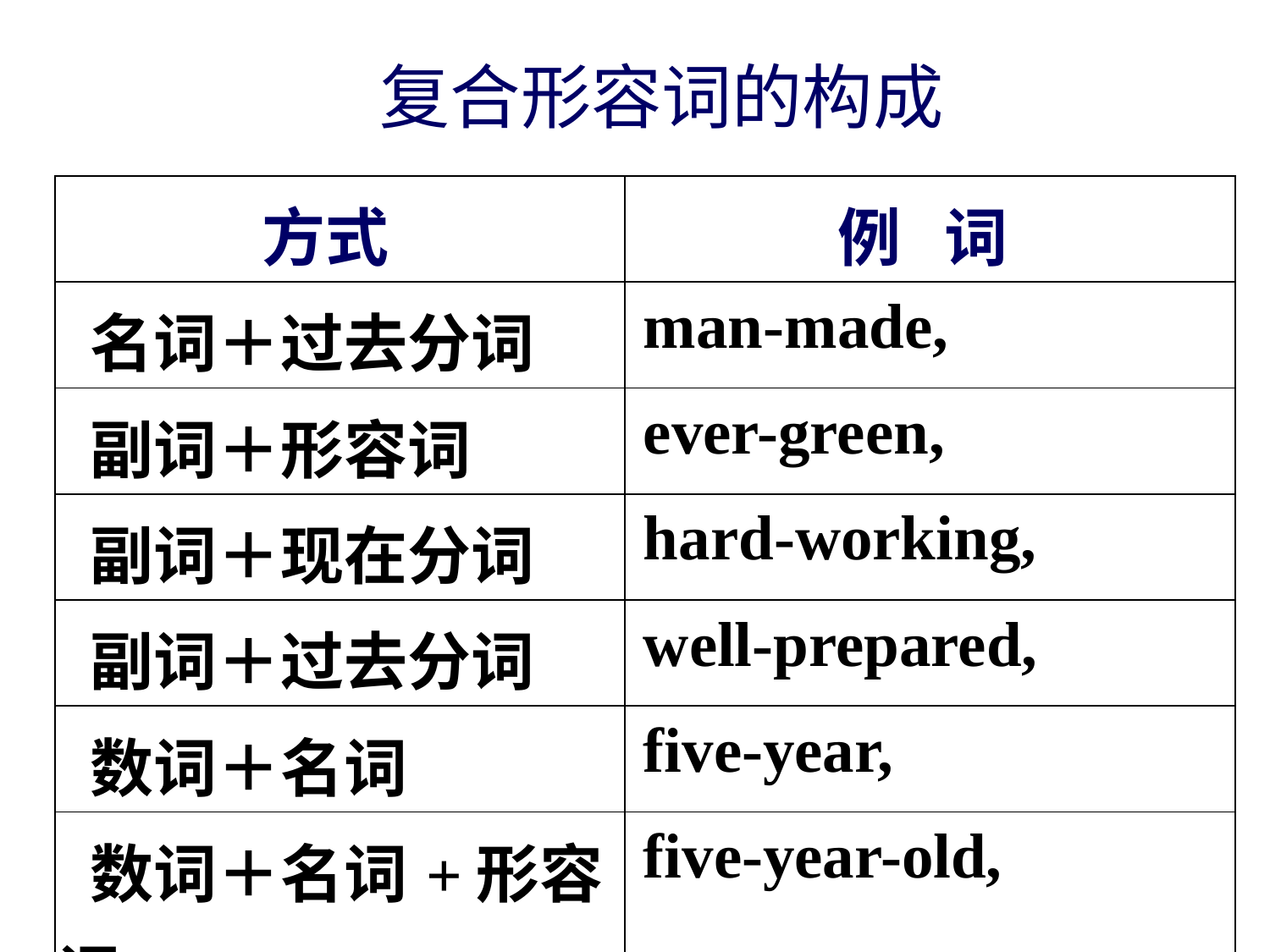

复合形容词的构成
| 方式 | 例 词 |
| --- | --- |
| 名词＋过去分词 | man-made, |
| 副词＋形容词 | ever-green, |
| 副词＋现在分词 | hard-working, |
| 副词＋过去分词 | well-prepared, |
| 数词＋名词 | five-year, |
| 数词＋名词+形容词 | five-year-old, |
| 数词＋名词-ed | four-legged, |